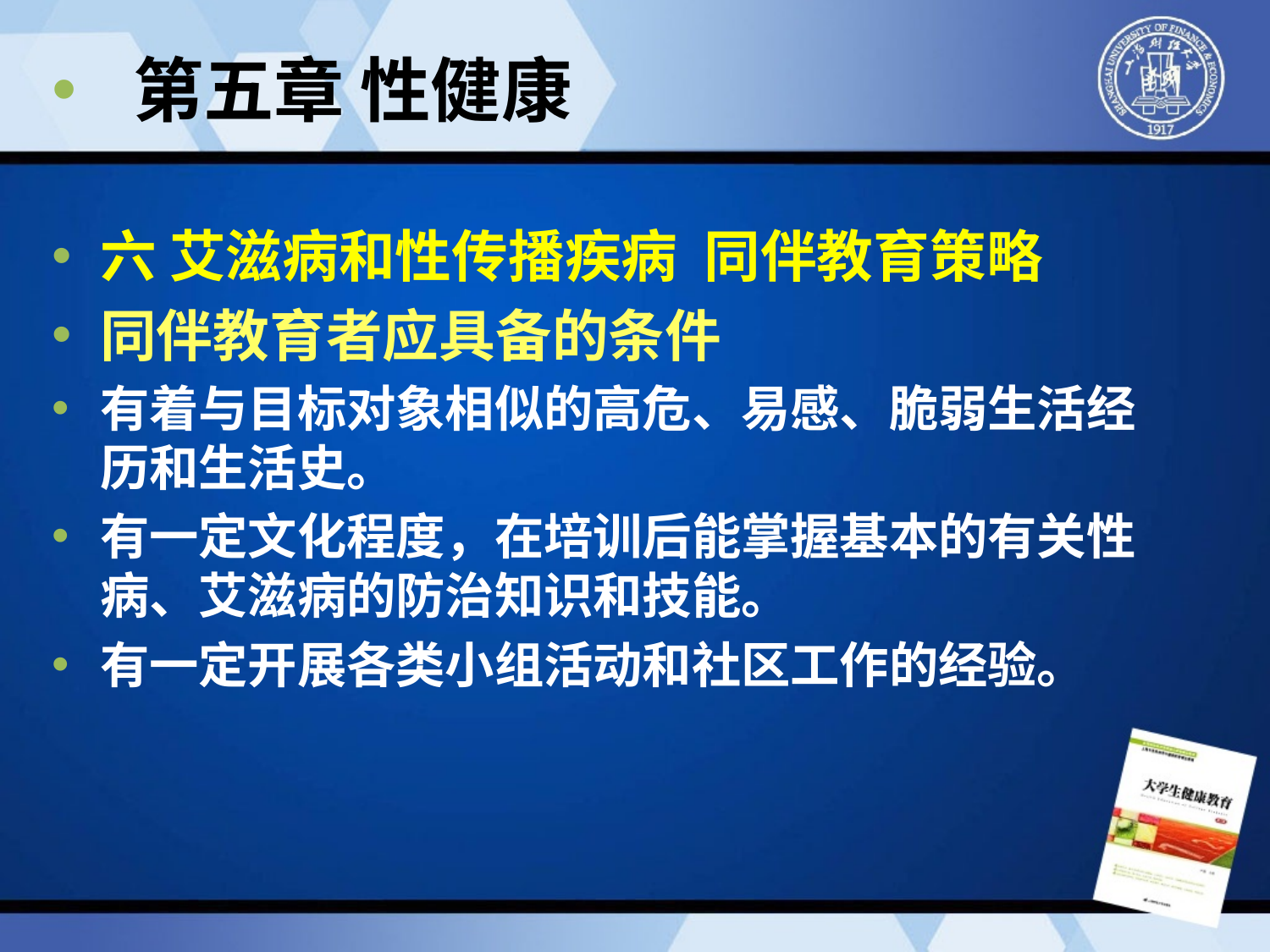

第五章 性健康

六 艾滋病和性传播疾病  同伴教育策略
同伴教育者应具备的条件
有着与目标对象相似的高危、易感、脆弱生活经历和生活史。
有一定文化程度，在培训后能掌握基本的有关性病、艾滋病的防治知识和技能。
有一定开展各类小组活动和社区工作的经验。